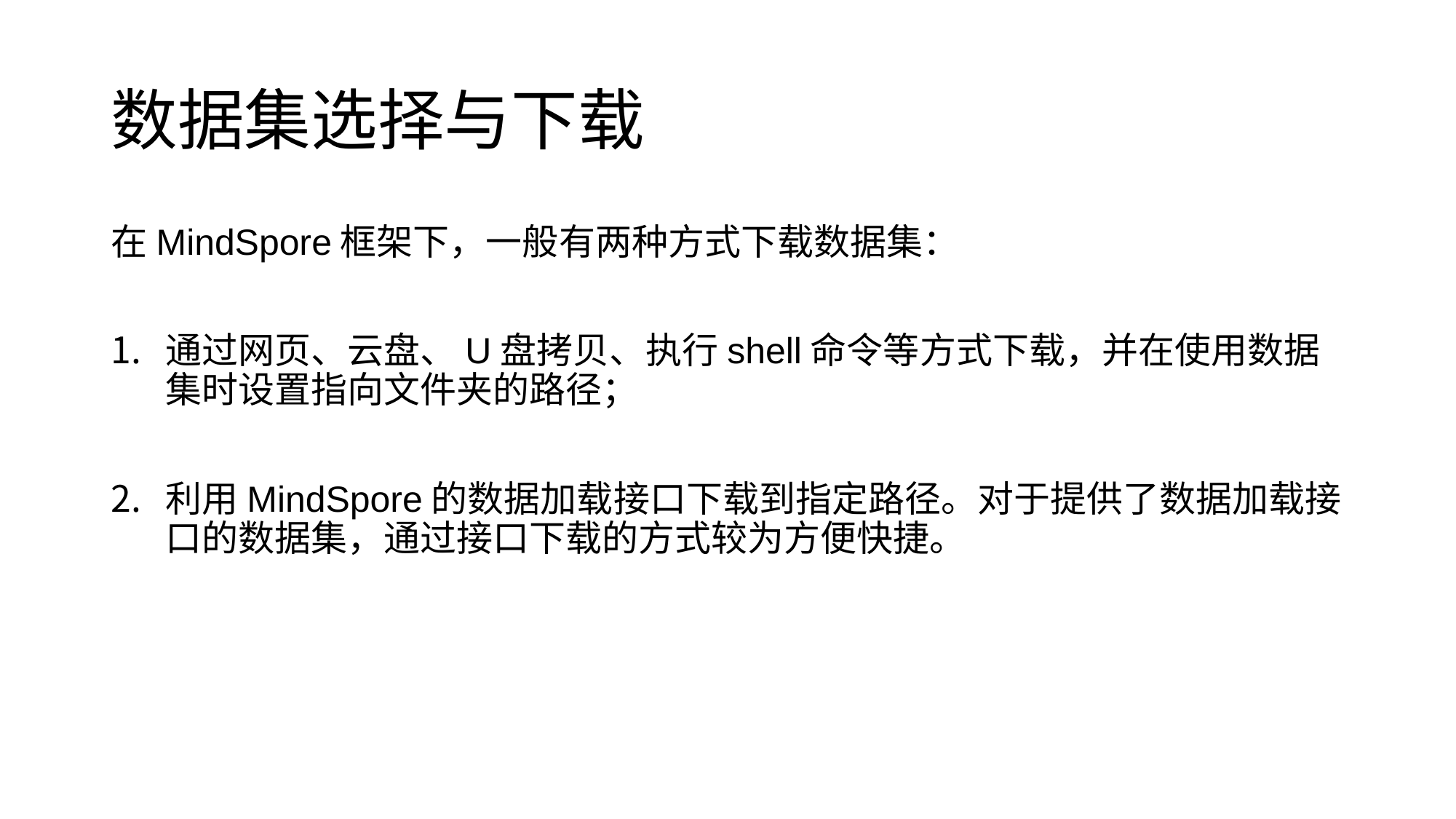

# 数据集选择与下载
在MindSpore框架下，一般有两种方式下载数据集：

通过网页、云盘、U盘拷贝、执行shell命令等方式下载，并在使用数据集时设置指向文件夹的路径；

利用MindSpore的数据加载接口下载到指定路径。对于提供了数据加载接口的数据集，通过接口下载的方式较为方便快捷。